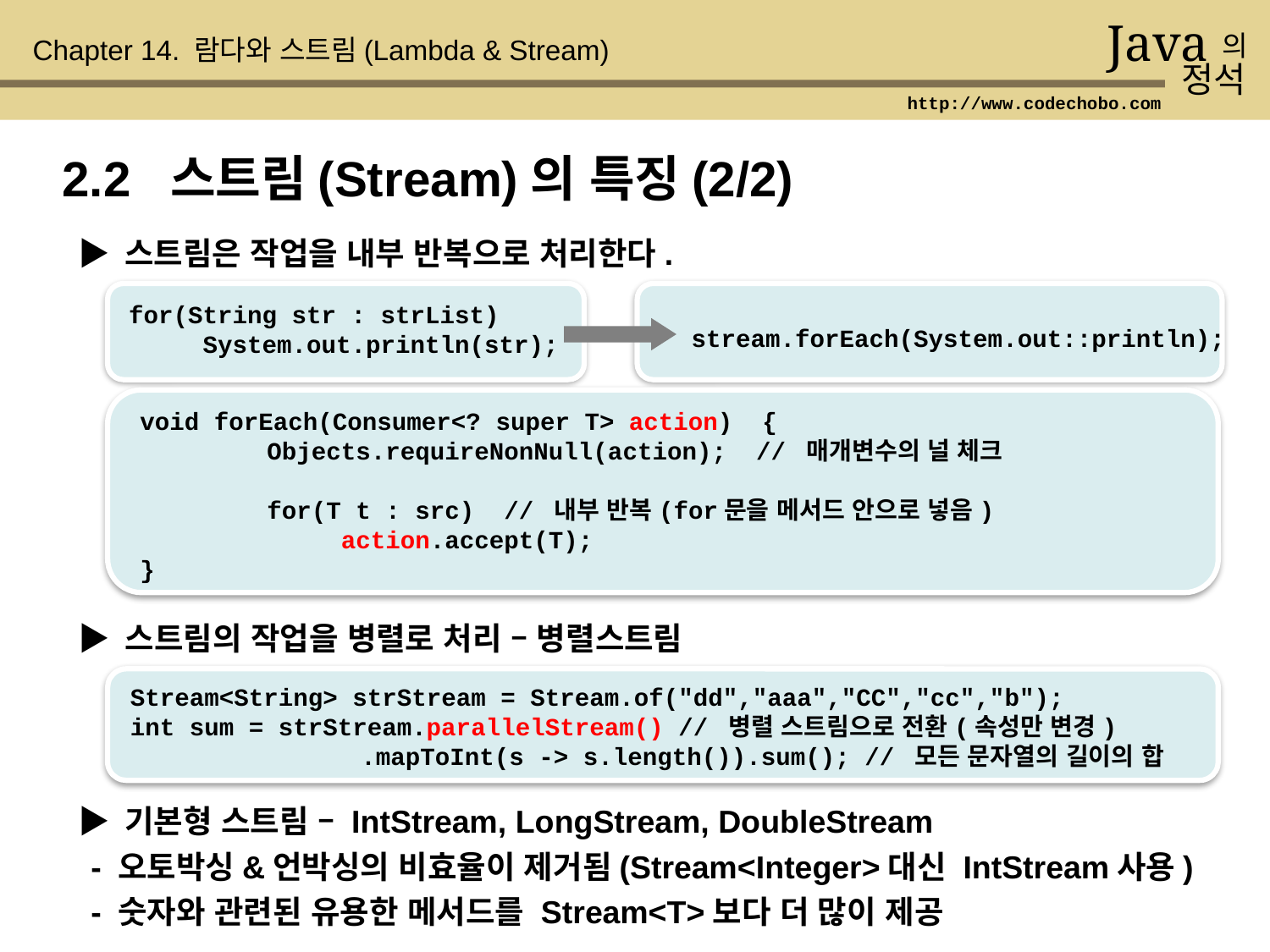

Java
의
정석
Chapter 14. 람다와 스트림(Lambda & Stream)

http://www.codechobo.com
2.2  스트림(Stream)의 특징(2/2)
▶ 스트림은 작업을 내부 반복으로 처리한다.

 stream.forEach(System.out::println);

for(String str : strList)
     System.out.println(str);

void forEach(Consumer<? super T> action)  {
	Objects.requireNonNull(action);  // 매개변수의 널 체크

	for(T t : src)  // 내부 반복(for문을 메서드 안으로 넣음)
	     action.accept(T);
}
▶ 스트림의 작업을 병렬로 처리 – 병렬스트림

Stream<String> strStream = Stream.of("dd","aaa","CC","cc","b");
int sum = strStream.parallelStream() // 병렬 스트림으로 전환(속성만 변경)
	       .mapToInt(s -> s.length()).sum(); // 모든 문자열의 길이의 합
▶ 기본형 스트림 – IntStream, LongStream, DoubleStream
   - 오토박싱&언박싱의 비효율이 제거됨(Stream<Integer>대신 IntStream사용)
   - 숫자와 관련된 유용한 메서드를 Stream<T>보다 더 많이 제공